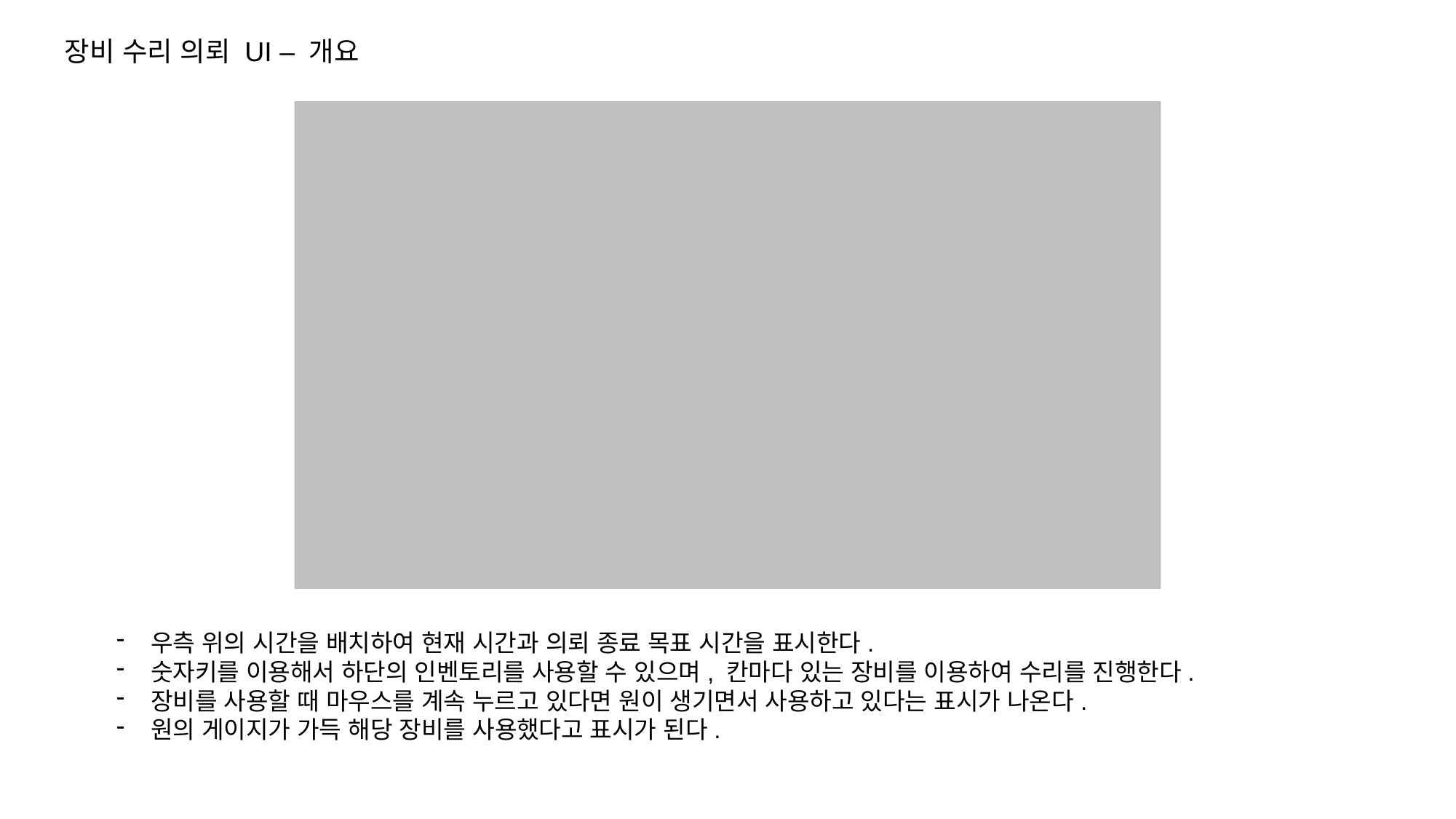

장비 수리 의뢰 UI – 개요

우측 위의 시간을 배치하여 현재 시간과 의뢰 종료 목표 시간을 표시한다.
숫자키를 이용해서 하단의 인벤토리를 사용할 수 있으며, 칸마다 있는 장비를 이용하여 수리를 진행한다.
장비를 사용할 때 마우스를 계속 누르고 있다면 원이 생기면서 사용하고 있다는 표시가 나온다.
원의 게이지가 가득 해당 장비를 사용했다고 표시가 된다.